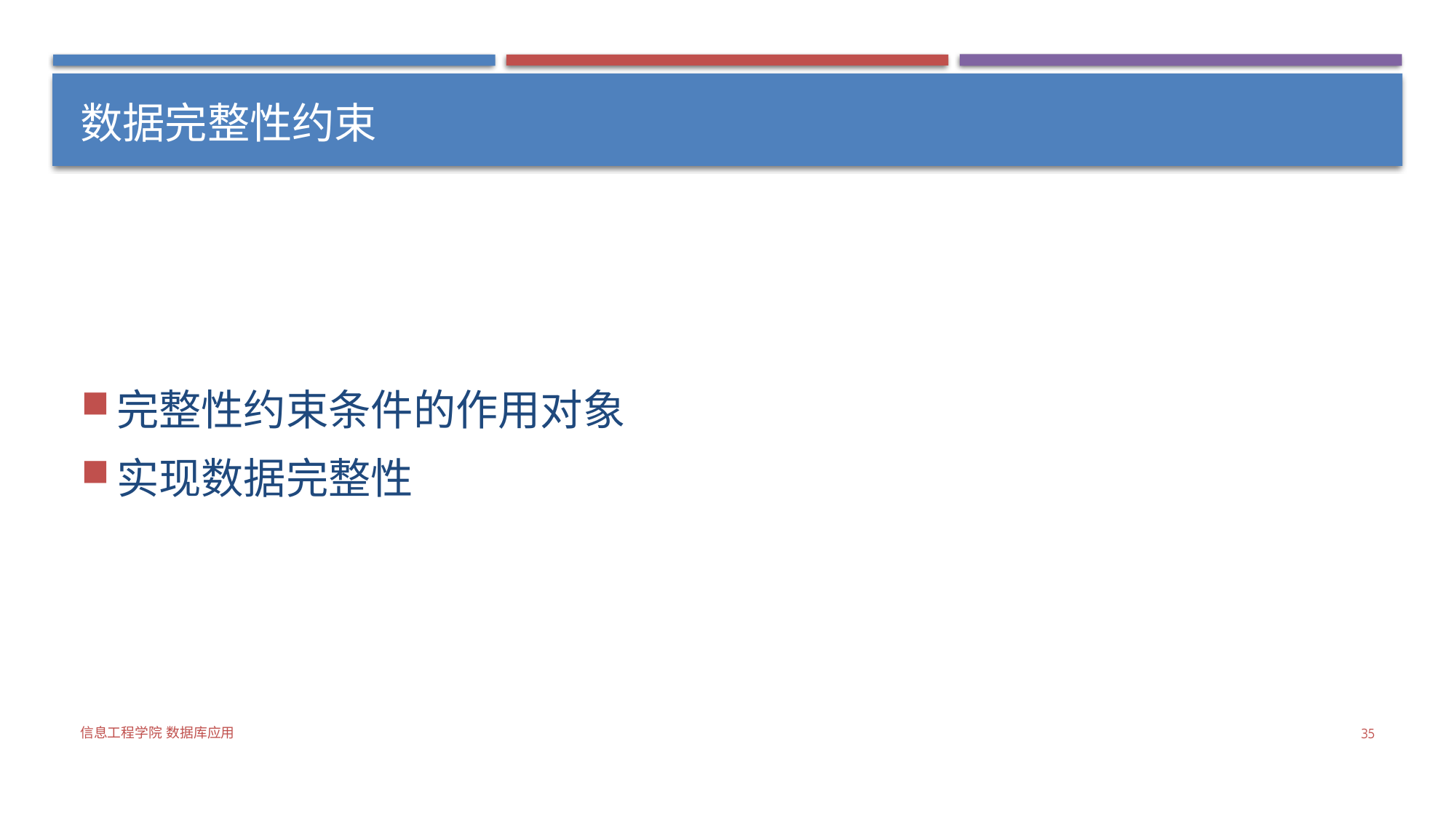

# 数据完整性约束
完整性约束条件的作用对象
实现数据完整性
信息工程学院 数据库应用
35